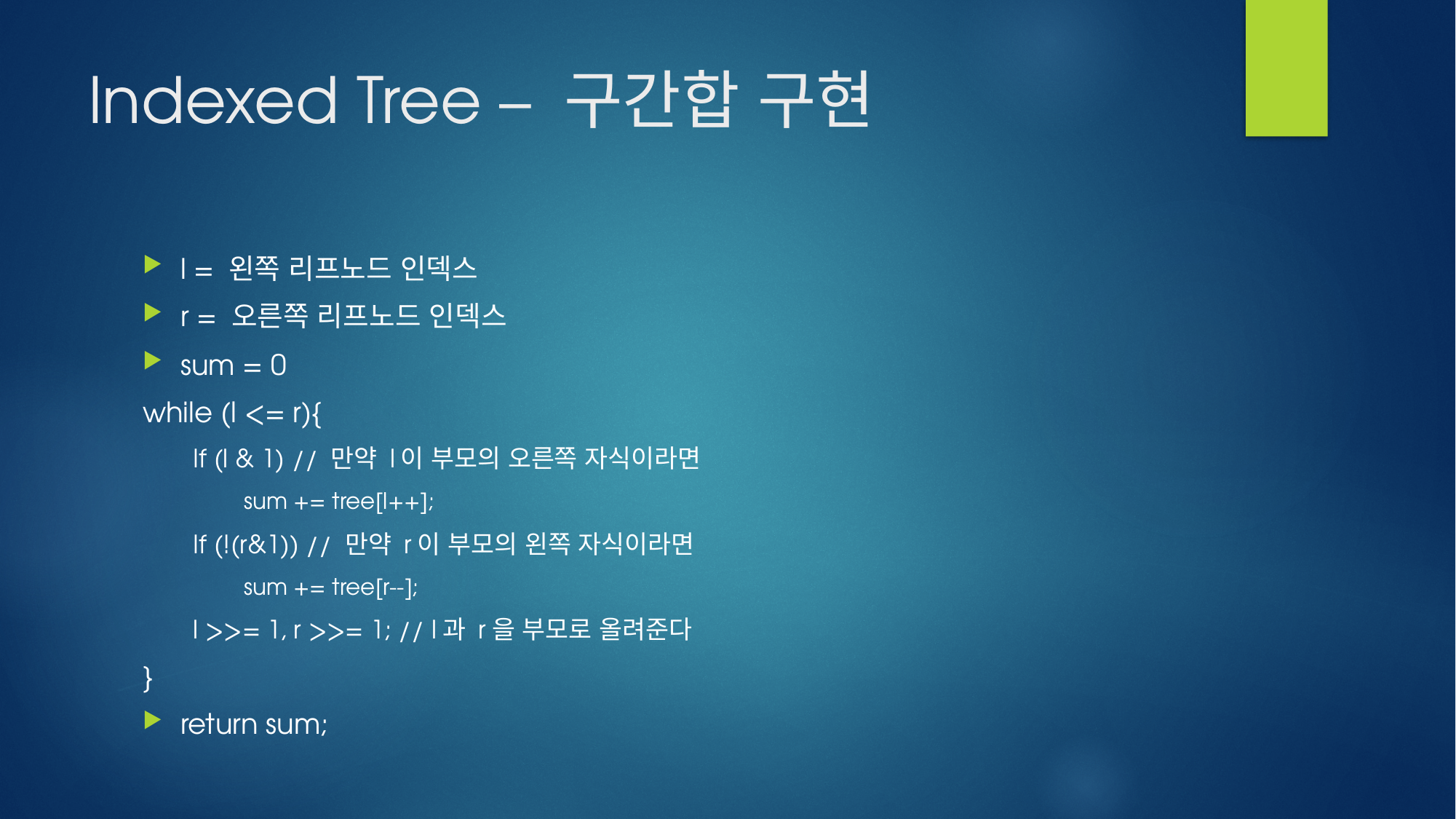

# Indexed Tree – 구간합 구현
l = 왼쪽 리프노드 인덱스
r = 오른쪽 리프노드 인덱스
sum = 0
while (l <= r){
If (l & 1) // 만약 l이 부모의 오른쪽 자식이라면
sum += tree[l++];
If (!(r&1)) // 만약 r이 부모의 왼쪽 자식이라면
sum += tree[r--];
l >>= 1, r >>= 1; // l과 r을 부모로 올려준다
}
return sum;